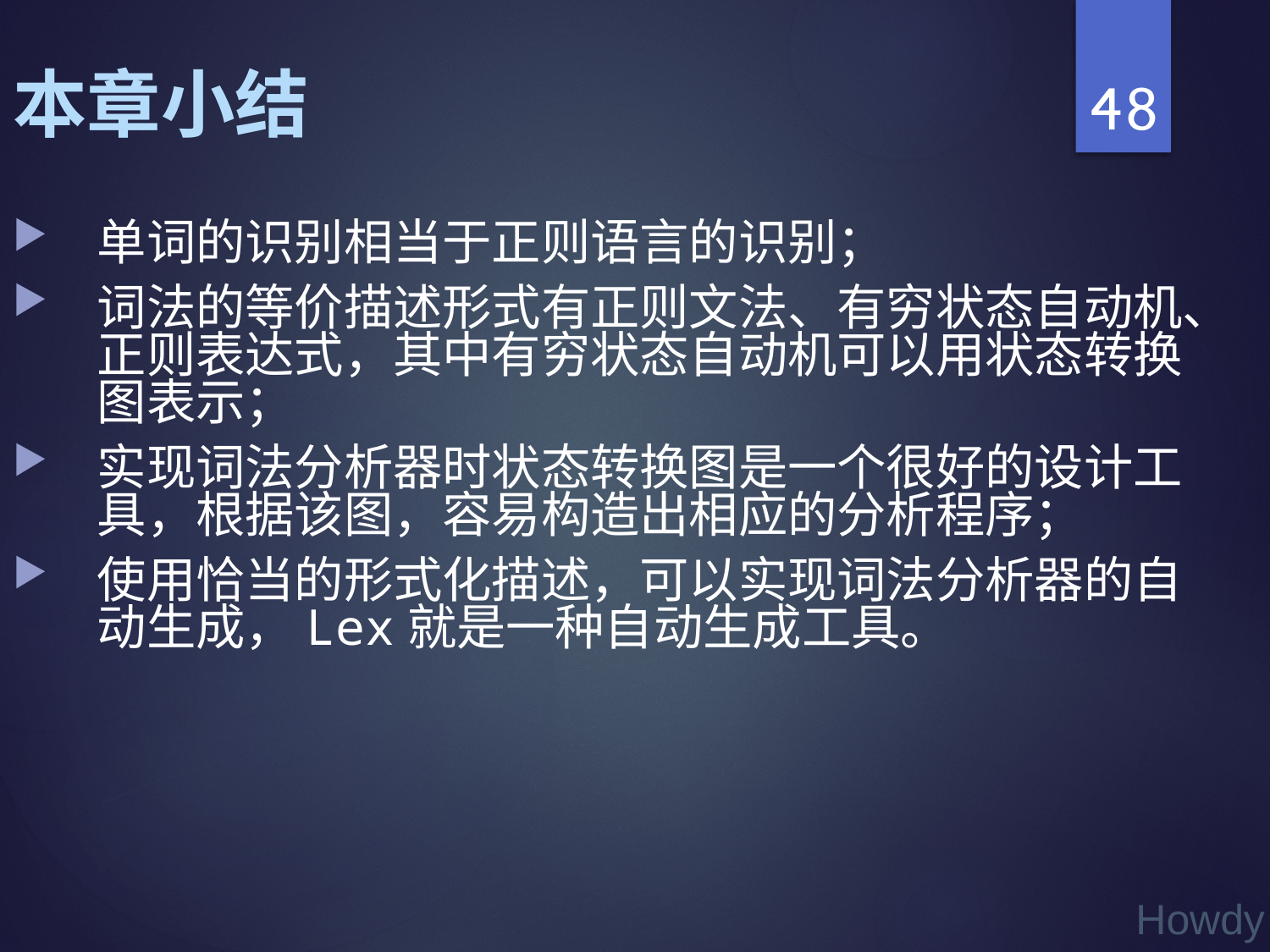

48
本章小结
单词的识别相当于正则语言的识别；
词法的等价描述形式有正则文法、有穷状态自动机、正则表达式，其中有穷状态自动机可以用状态转换图表示；
实现词法分析器时状态转换图是一个很好的设计工具，根据该图，容易构造出相应的分析程序；
使用恰当的形式化描述，可以实现词法分析器的自动生成，Lex就是一种自动生成工具。